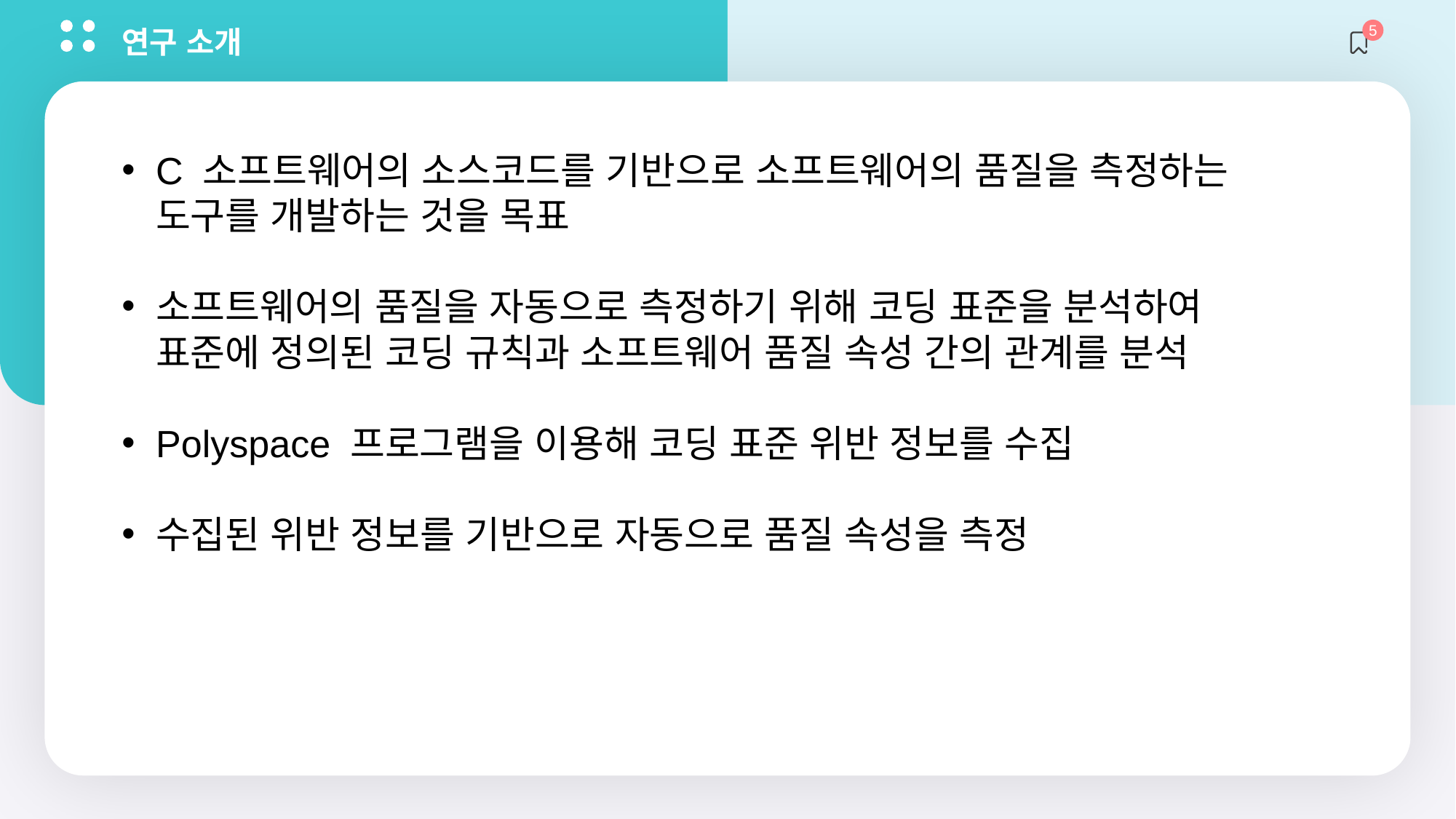

연구 소개

5

C 소프트웨어의 소스코드를 기반으로 소프트웨어의 품질을 측정하는 도구를 개발하는 것을 목표

소프트웨어의 품질을 자동으로 측정하기 위해 코딩 표준을 분석하여 표준에 정의된 코딩 규칙과 소프트웨어 품질 속성 간의 관계를 분석

Polyspace 프로그램을 이용해 코딩 표준 위반 정보를 수집

수집된 위반 정보를 기반으로 자동으로 품질 속성을 측정